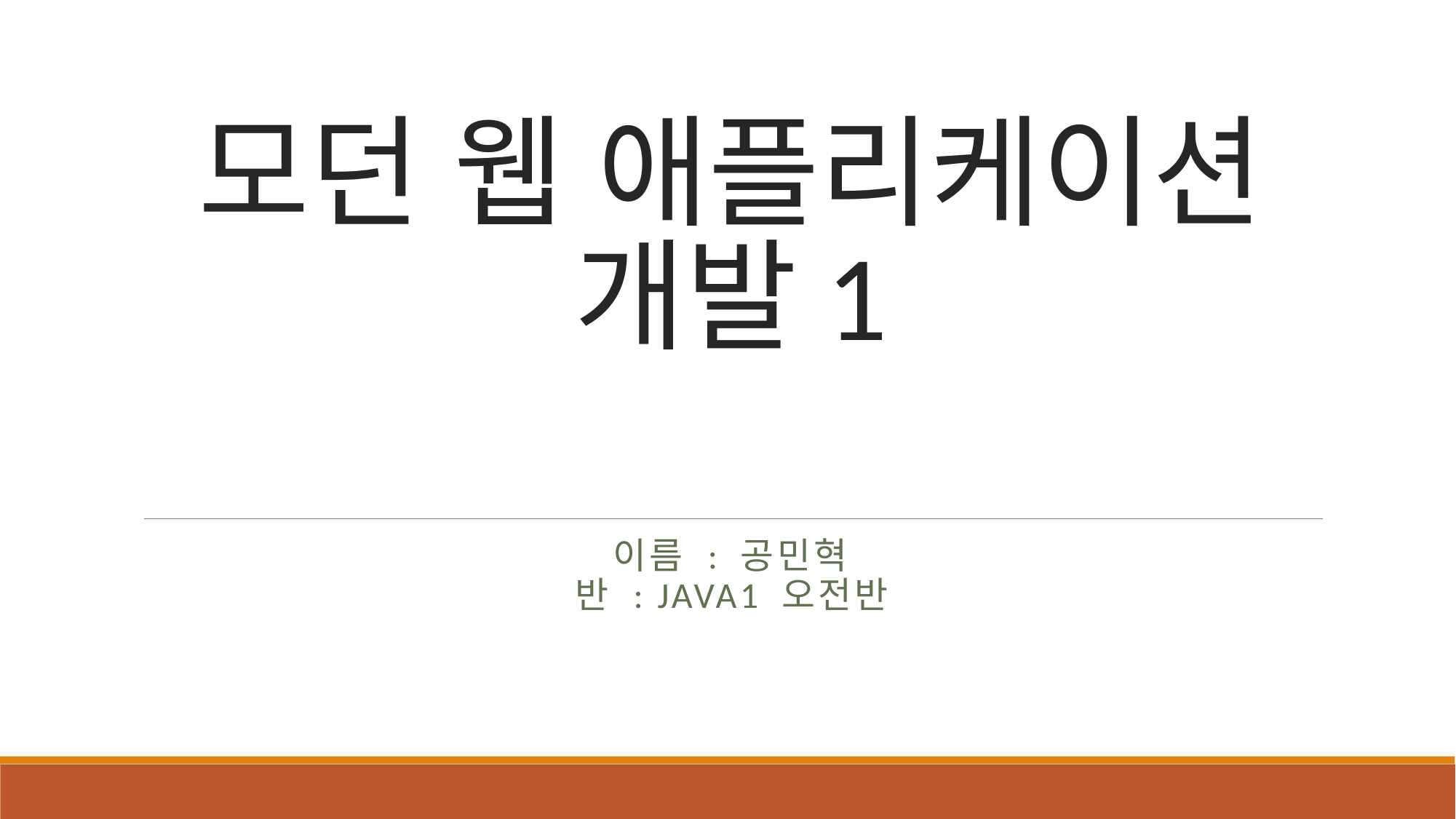

# 모던 웹 애플리케이션 개발1
이름 : 공민혁
반 : JAVA1 오전반